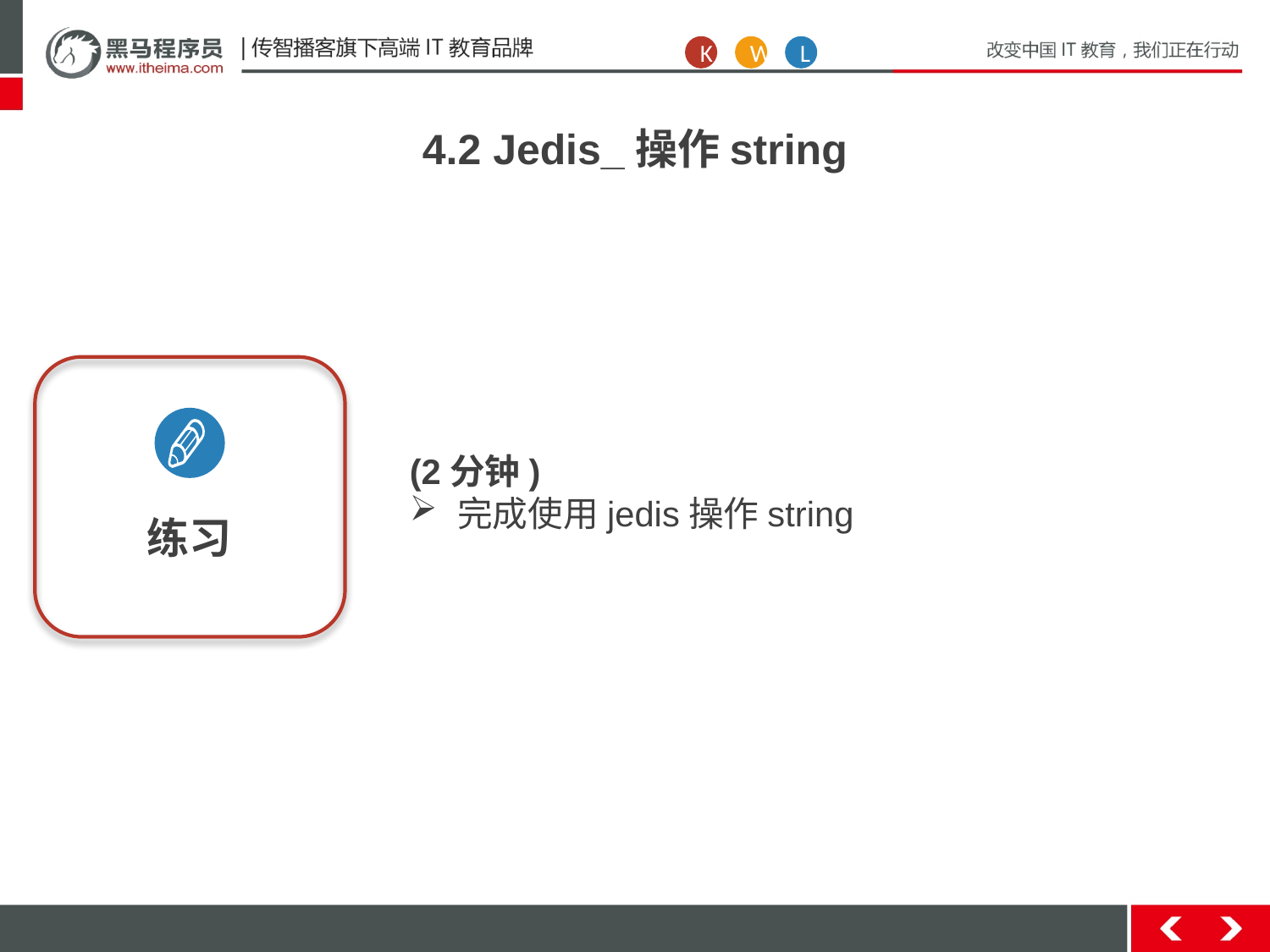

K
W
L
4.2 Jedis_操作string

练习
(2分钟)
完成使用jedis操作string